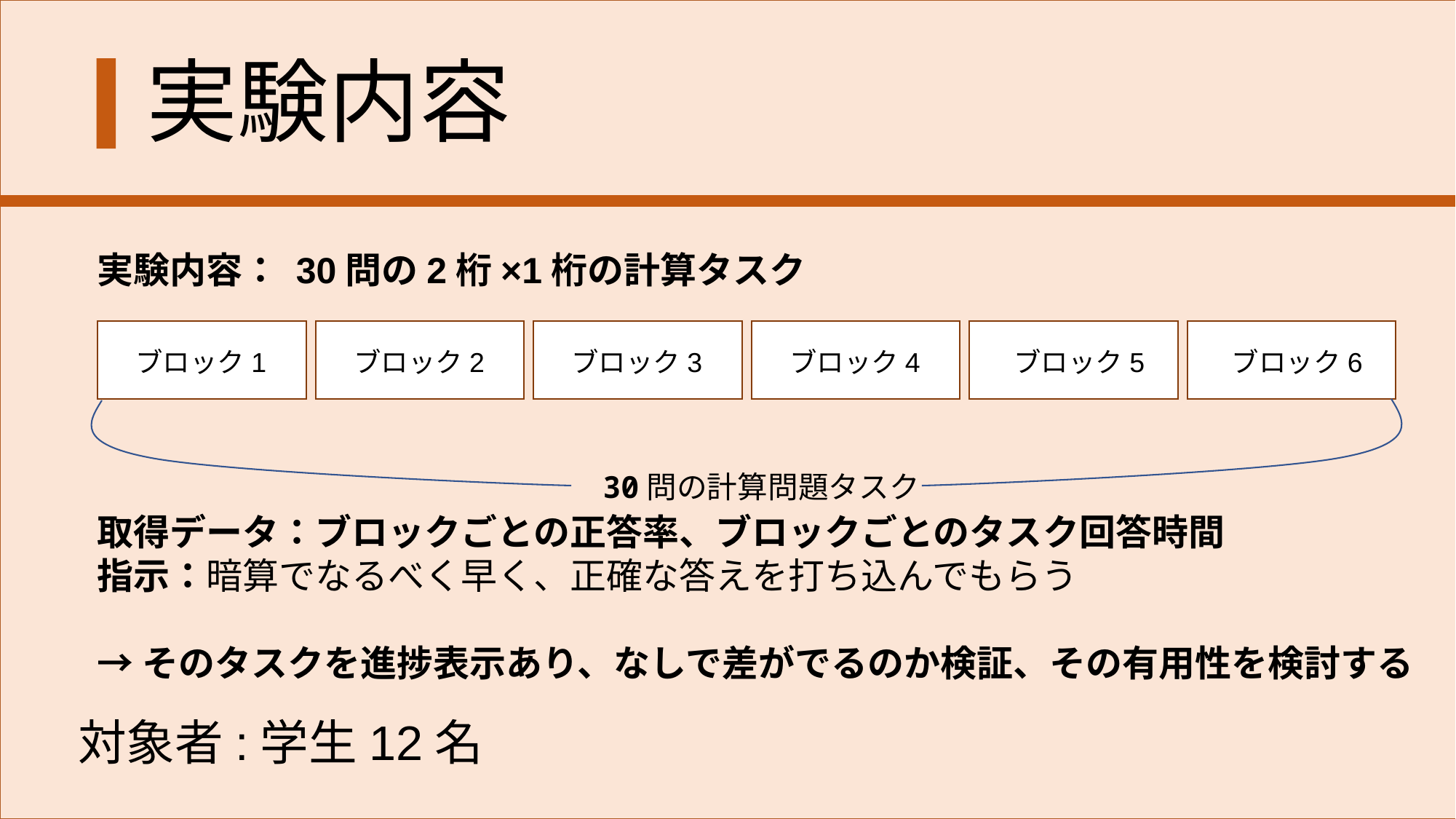

実験内容

実験内容： 30問の2桁×1桁の計算タスク

取得データ：ブロックごとの正答率、ブロックごとのタスク回答時間
指示：暗算でなるべく早く、正確な答えを打ち込んでもらう

→そのタスクを進捗表示あり、なしで差がでるのか検証、その有用性を検討する

ブロック1
ブロック4
ブロック5
ブロック3
ブロック2
ブロック6

30問の計算問題タスク
対象者:学生12名